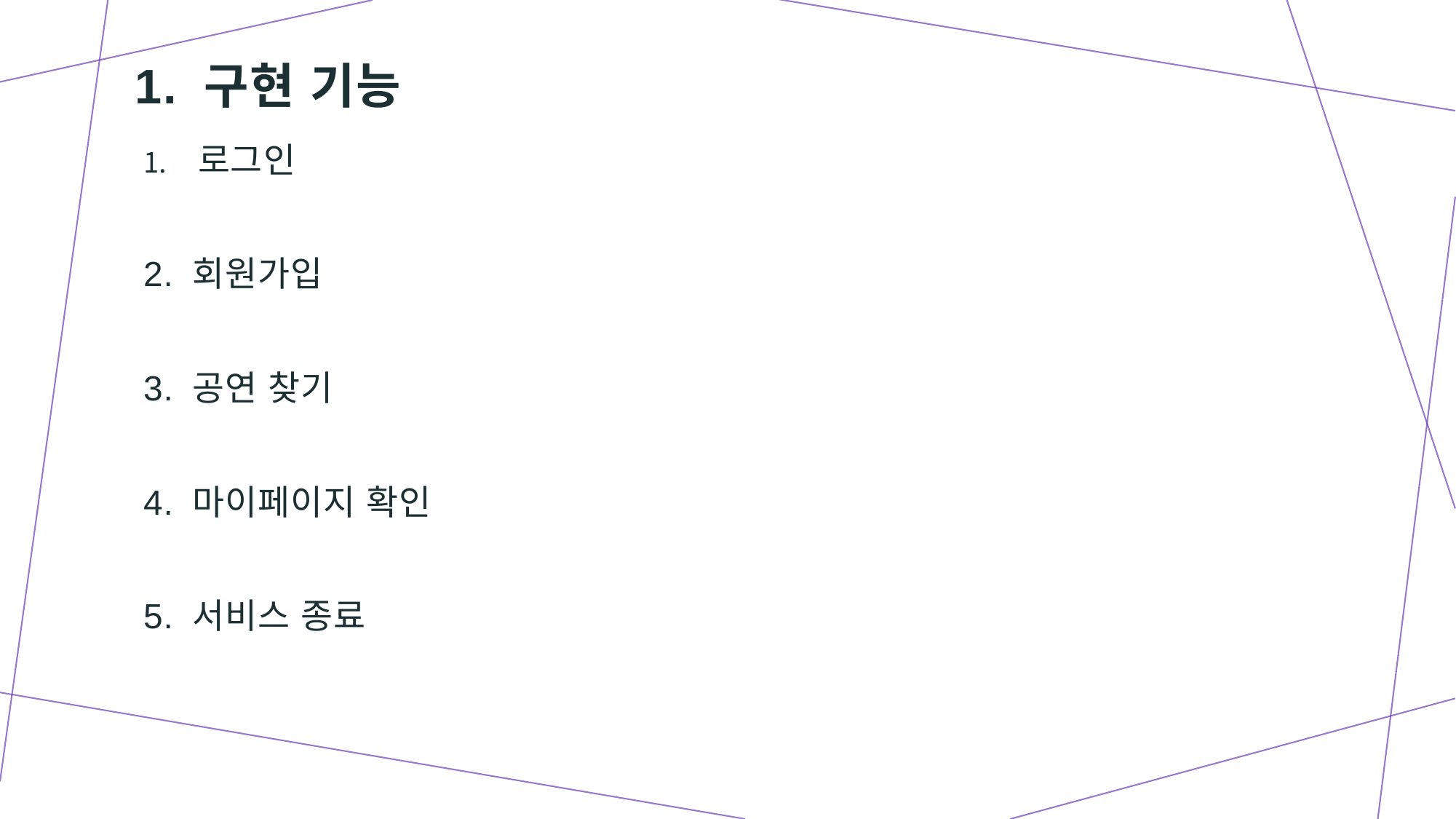

# 1. 구현 기능
로그인

2. 회원가입

3. 공연 찾기

4. 마이페이지 확인

5. 서비스 종료